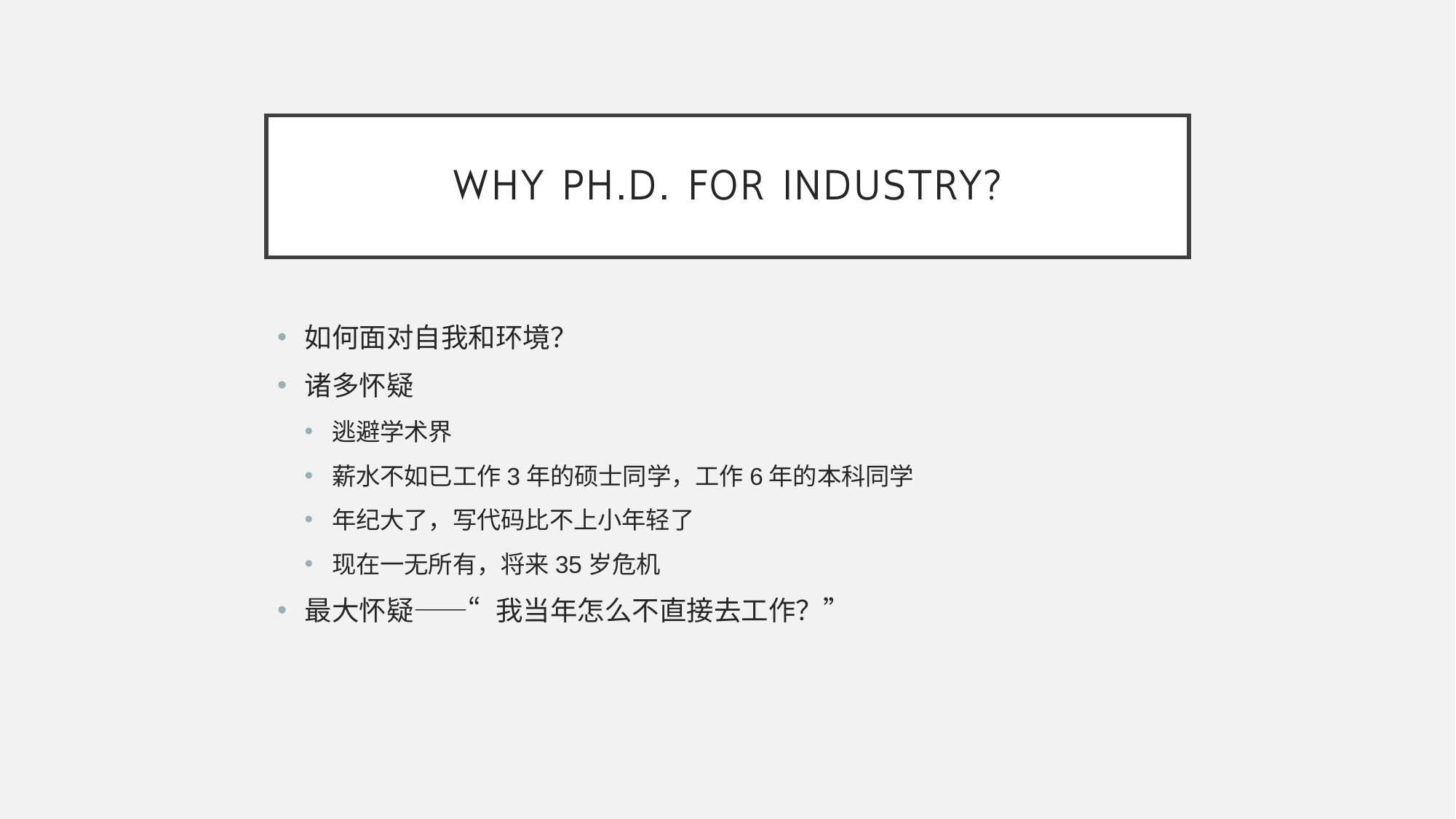

# Why Ph.d. for Industry?
如何面对自我和环境？
诸多怀疑
逃避学术界
薪水不如已工作3年的硕士同学，工作6年的本科同学
年纪大了，写代码比不上小年轻了
现在一无所有，将来35岁危机
最大怀疑——“我当年怎么不直接去工作？”